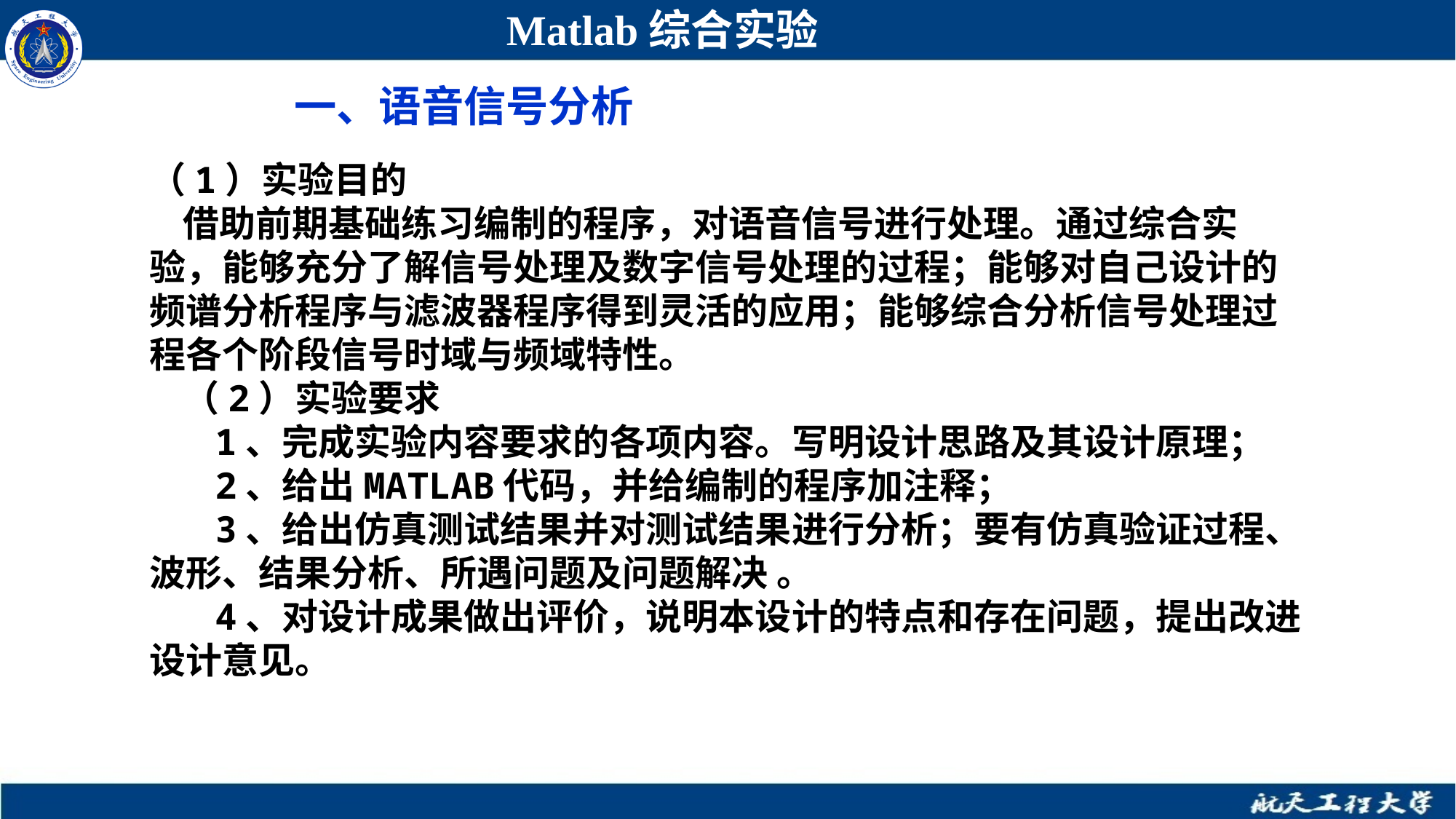

Matlab综合实验
一、语音信号分析
（1）实验目的
   借助前期基础练习编制的程序，对语音信号进行处理。通过综合实验，能够充分了解信号处理及数字信号处理的过程；能够对自己设计的频谱分析程序与滤波器程序得到灵活的应用；能够综合分析信号处理过程各个阶段信号时域与频域特性。
   （2）实验要求
   1、完成实验内容要求的各项内容。写明设计思路及其设计原理；
   2、给出MATLAB代码，并给编制的程序加注释；
   3、给出仿真测试结果并对测试结果进行分析；要有仿真验证过程、波形、结果分析、所遇问题及问题解决 。
   4、对设计成果做出评价，说明本设计的特点和存在问题，提出改进设计意见。